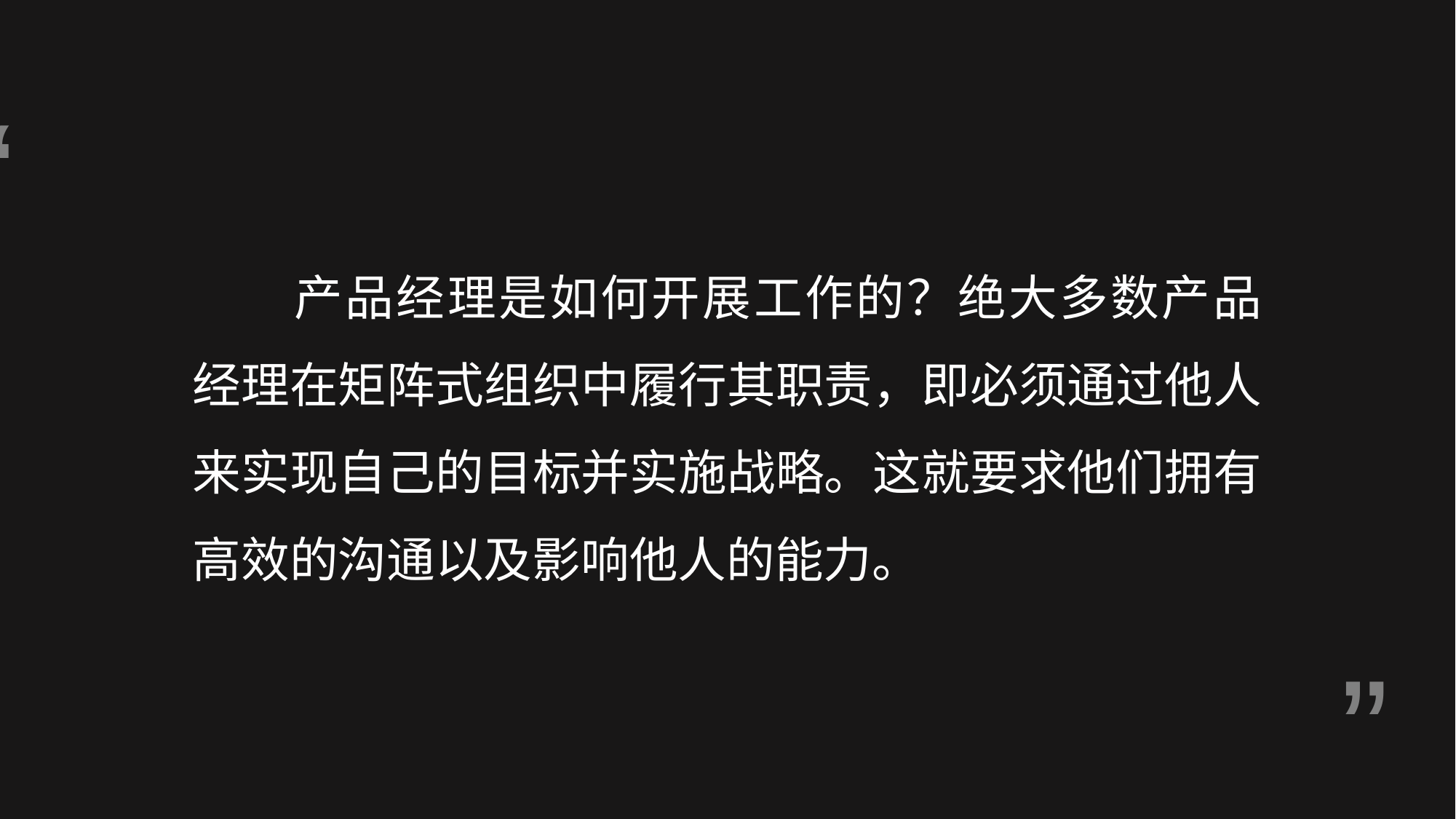

“
产品经理是如何开展工作的？绝大多数产品经理在矩阵式组织中履行其职责，即必须通过他人来实现自己的目标并实施战略。这就要求他们拥有高效的沟通以及影响他人的能力。
”